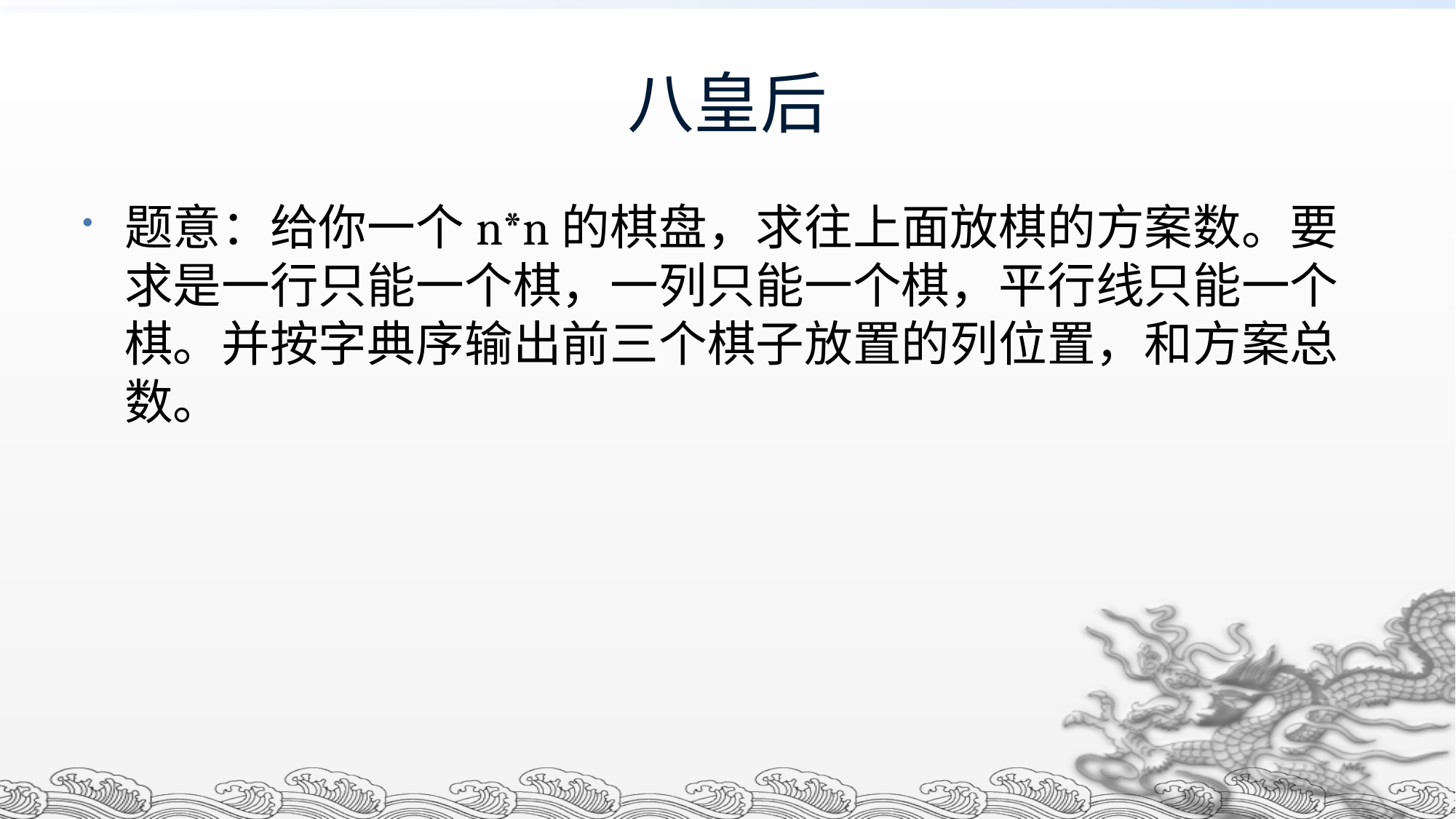

# 八皇后
题意：给你一个n*n的棋盘，求往上面放棋的方案数。要求是一行只能一个棋，一列只能一个棋，平行线只能一个棋。并按字典序输出前三个棋子放置的列位置，和方案总数。